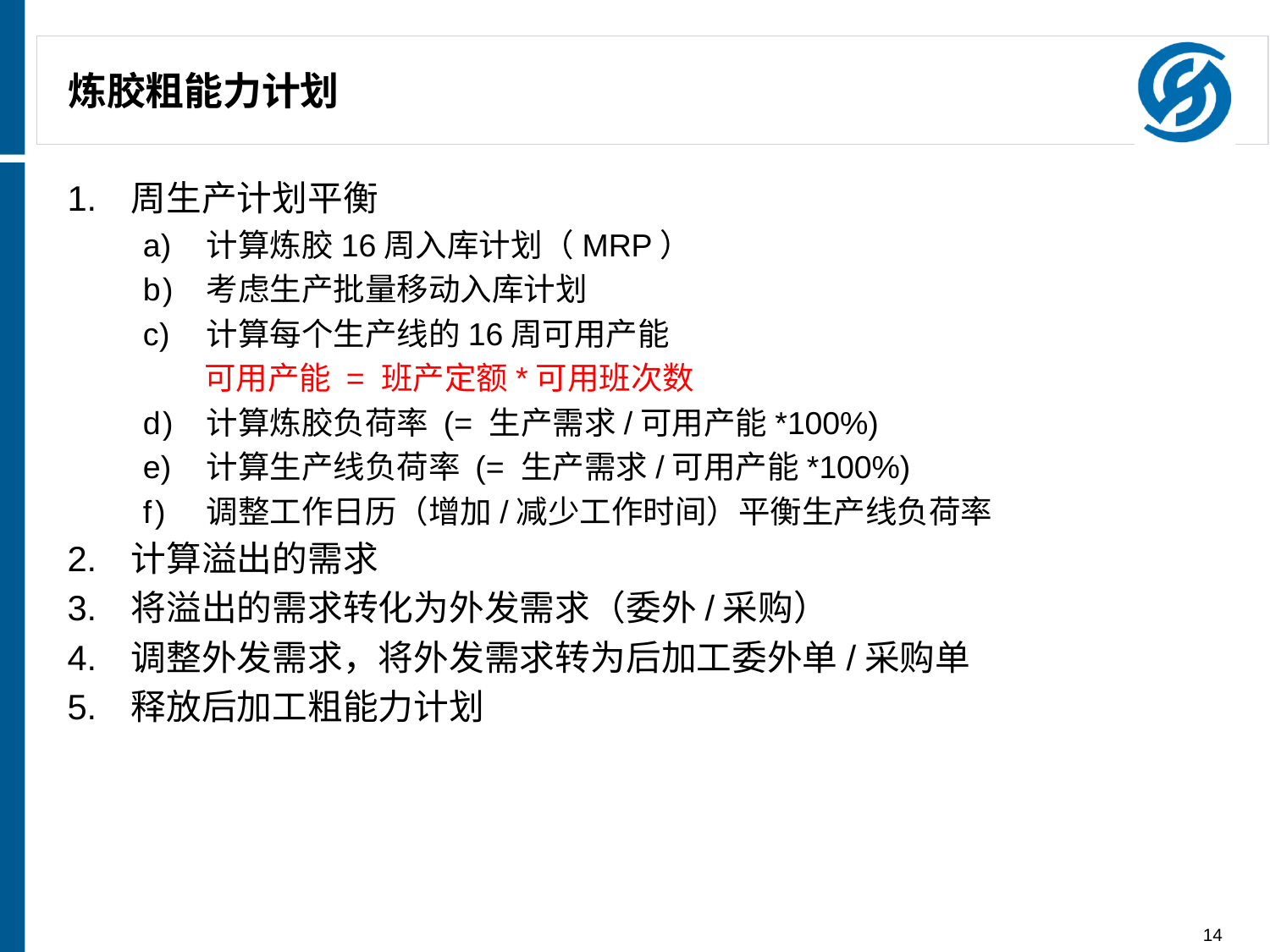

# 炼胶粗能力计划
周生产计划平衡
计算炼胶16周入库计划（MRP）
考虑生产批量移动入库计划
计算每个生产线的16周可用产能
可用产能 = 班产定额*可用班次数
计算炼胶负荷率 (= 生产需求/可用产能*100%)
计算生产线负荷率 (= 生产需求/可用产能*100%)
调整工作日历（增加/减少工作时间）平衡生产线负荷率
计算溢出的需求
将溢出的需求转化为外发需求（委外/采购）
调整外发需求，将外发需求转为后加工委外单/采购单
释放后加工粗能力计划
14